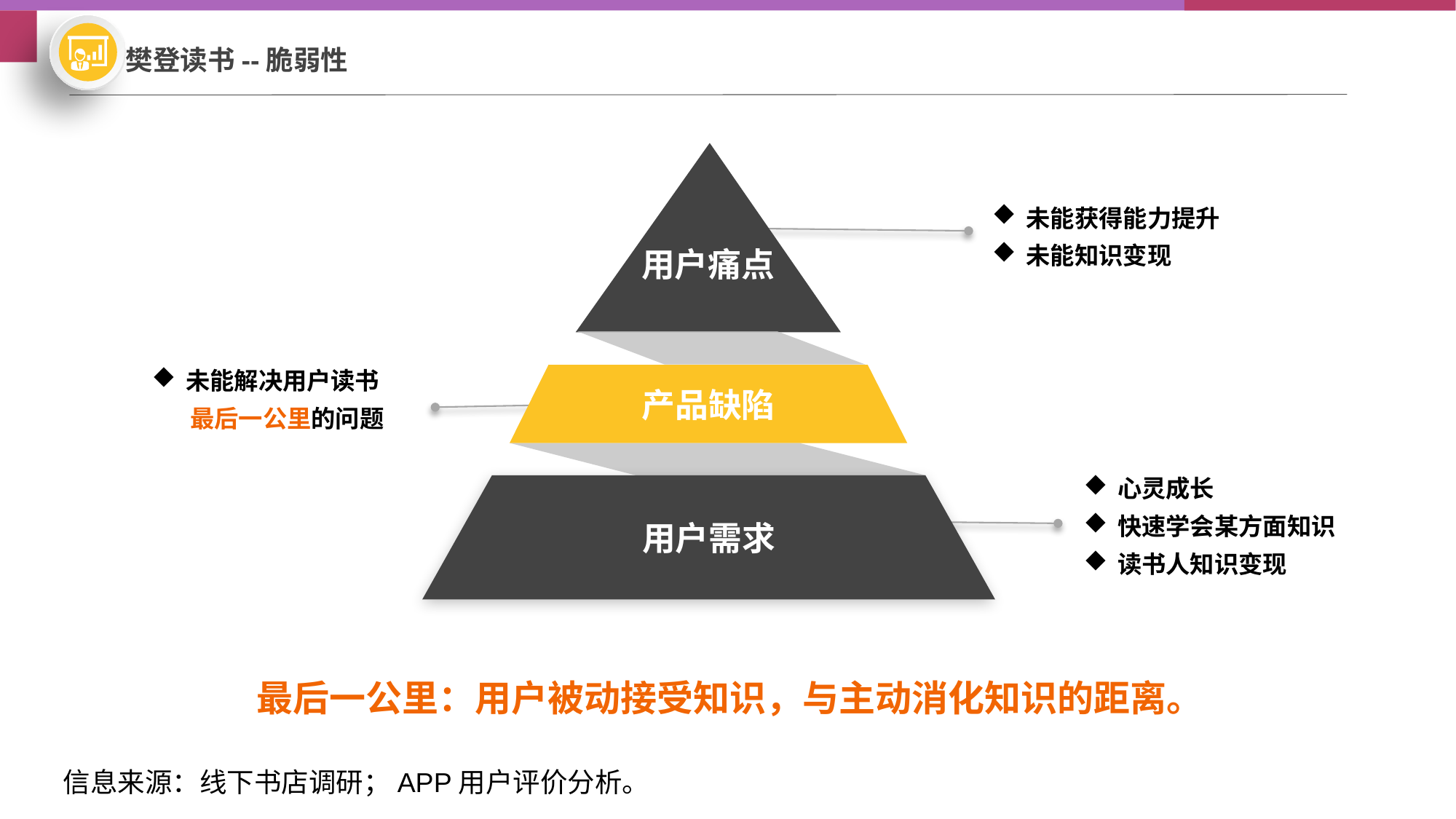

樊登读书--脆弱性

用户痛点

未能获得能力提升
未能知识变现

产品缺陷

心灵成长
快速学会某方面知识
读书人知识变现
用户需求
未能解决用户读书
      最后一公里的问题
最后一公里：用户被动接受知识，与主动消化知识的距离。

信息来源：线下书店调研；APP用户评价分析。